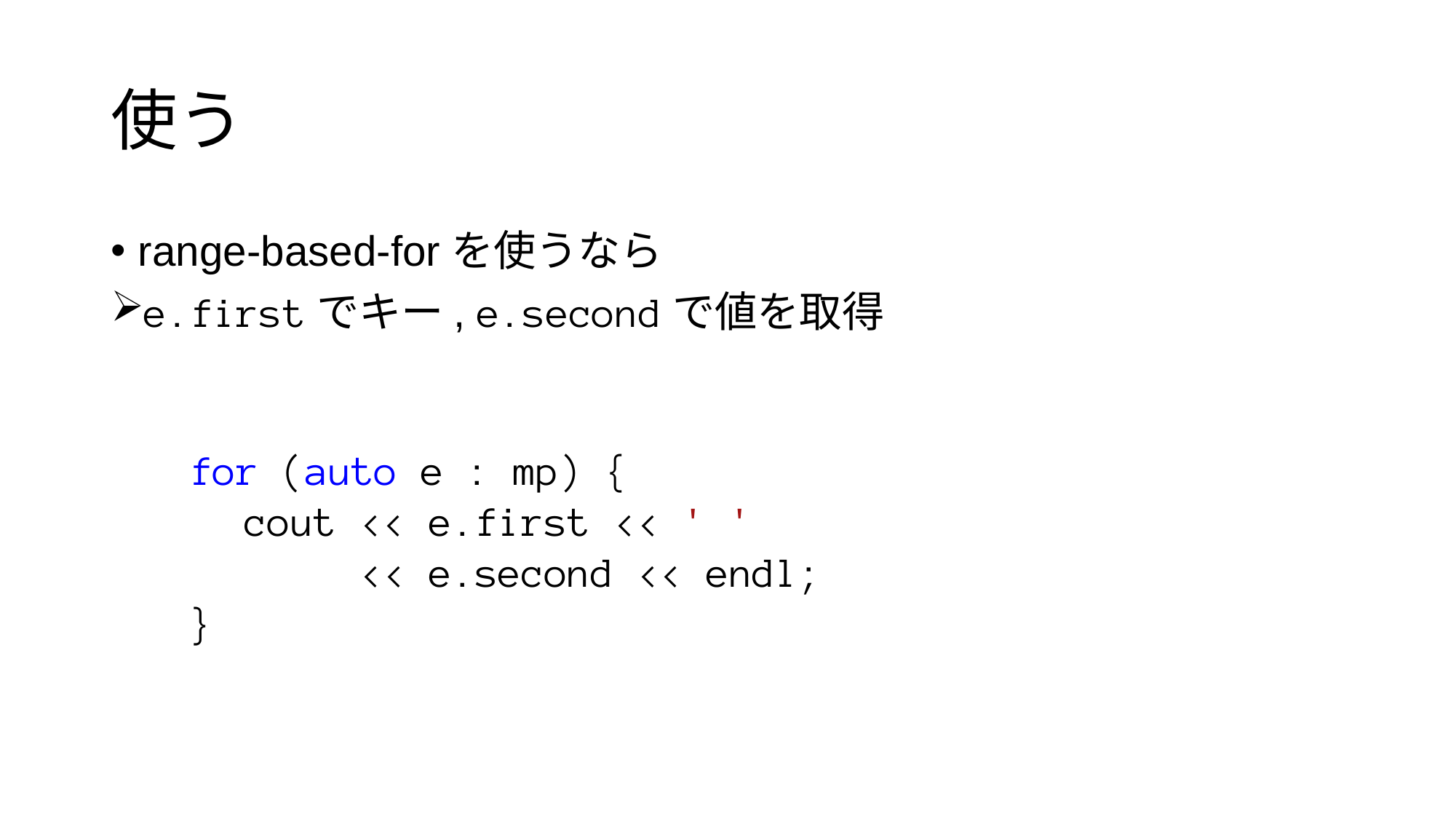

# 使う
range-based-forを使うなら
e.firstでキー, e.secondで値を取得
for (auto e : mp) {
cout << e.first << ' '
     << e.second << endl;
}